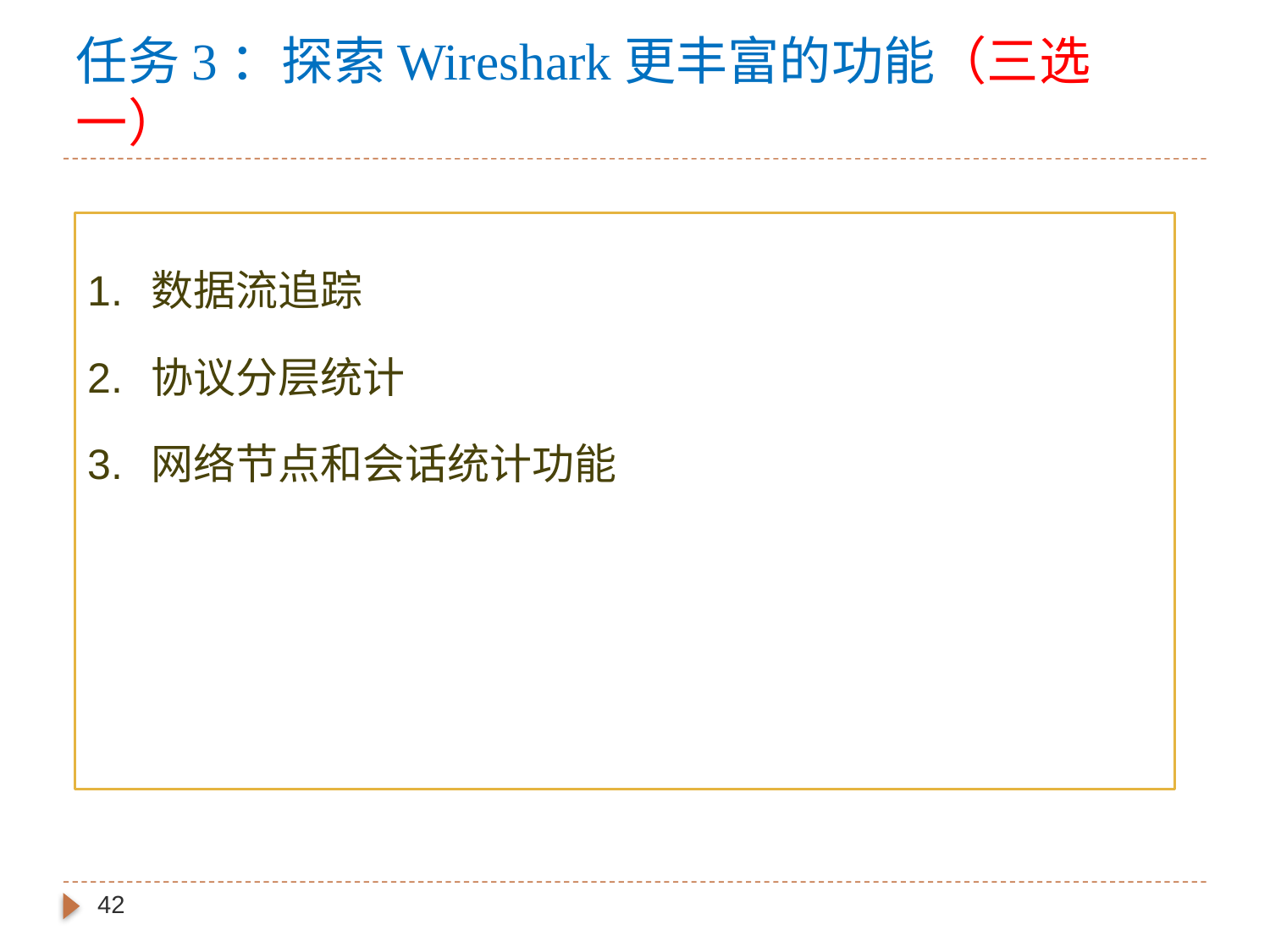

# 任务3：探索Wireshark更丰富的功能（三选一）
数据流追踪
协议分层统计
网络节点和会话统计功能

42